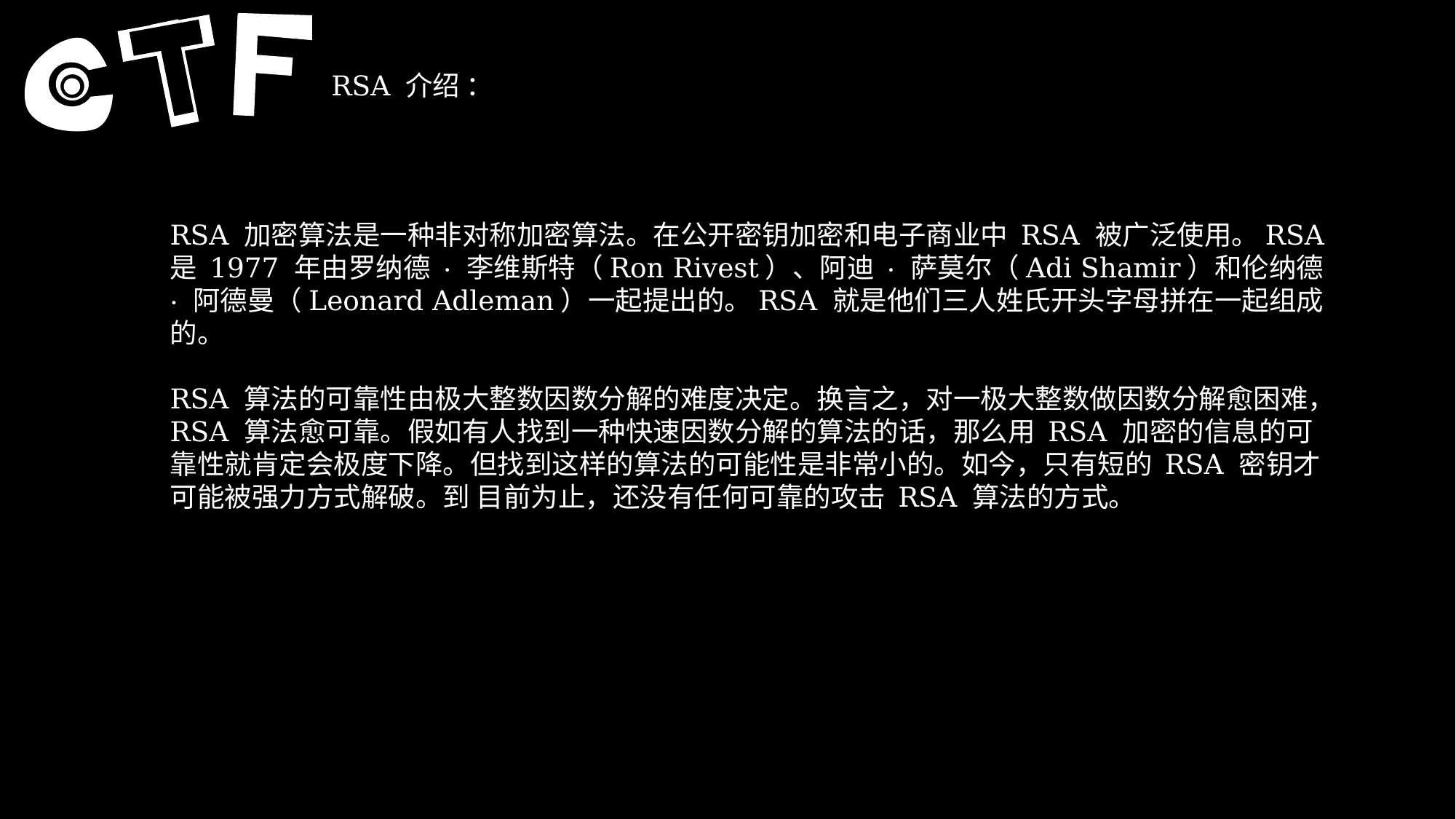

RSA 介绍 ：
RSA 加密算法是一种非对称加密算法。在公开密钥加密和电子商业中 RSA 被广泛使用。RSA 是 1977 年由罗纳德 · 李维斯特（Ron Rivest）、阿迪 · 萨莫尔（Adi Shamir）和伦纳德 · 阿德曼（Leonard Adleman）一起提出的。RSA 就是他们三人姓氏开头字母拼在一起组成的。

RSA 算法的可靠性由极大整数因数分解的难度决定。换言之，对一极大整数做因数分解愈困难，RSA 算法愈可靠。假如有人找到一种快速因数分解的算法的话，那么用 RSA 加密的信息的可靠性就肯定会极度下降。但找到这样的算法的可能性是非常小的。如今，只有短的 RSA 密钥才可能被强力方式解破。到 目前为止，还没有任何可靠的攻击 RSA 算法的方式。
RI